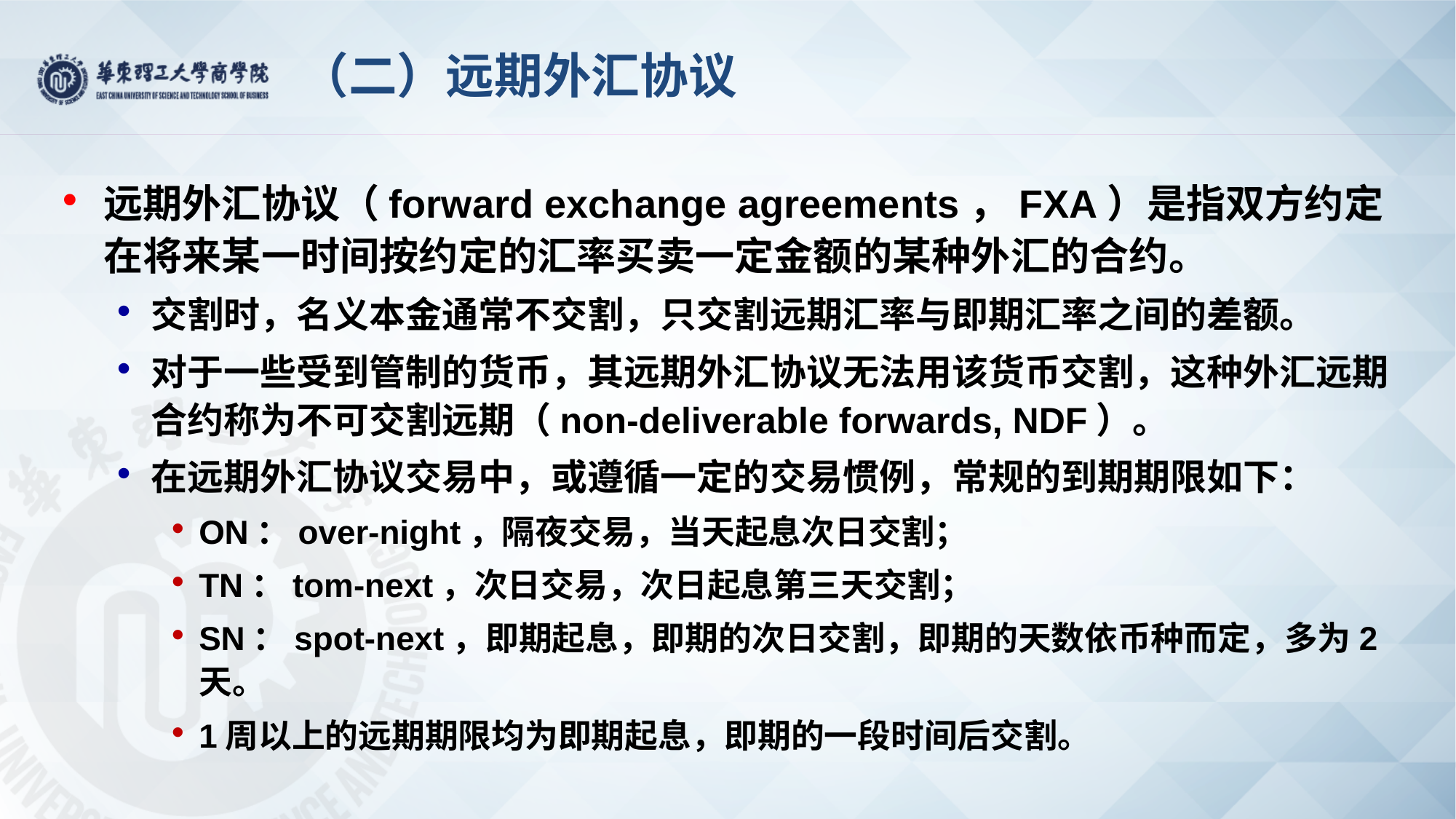

# （二）远期外汇协议
远期外汇协议（forward exchange agreements，FXA）是指双方约定在将来某一时间按约定的汇率买卖一定金额的某种外汇的合约。
交割时，名义本金通常不交割，只交割远期汇率与即期汇率之间的差额。
对于一些受到管制的货币，其远期外汇协议无法用该货币交割，这种外汇远期合约称为不可交割远期（non-deliverable forwards, NDF）。
在远期外汇协议交易中，或遵循一定的交易惯例，常规的到期期限如下：
ON：over-night，隔夜交易，当天起息次日交割；
TN：tom-next，次日交易，次日起息第三天交割；
SN：spot-next，即期起息，即期的次日交割，即期的天数依币种而定，多为2天。
1周以上的远期期限均为即期起息，即期的一段时间后交割。